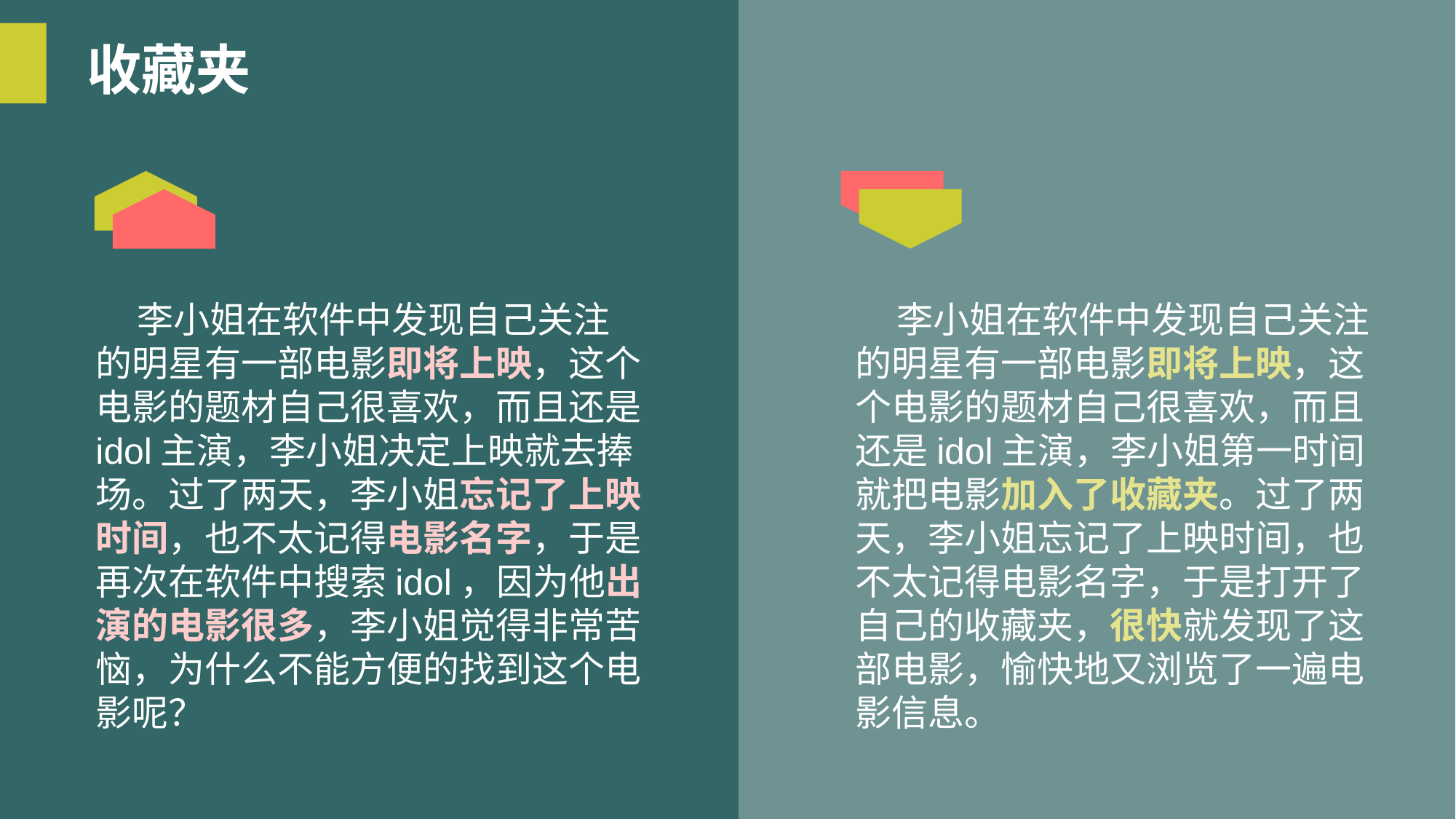

收藏夹

    李小姐在软件中发现自己关注的明星有一部电影即将上映，这个电影的题材自己很喜欢，而且还是idol主演，李小姐决定上映就去捧场。过了两天，李小姐忘记了上映时间，也不太记得电影名字，于是再次在软件中搜索idol，因为他出演的电影很多，李小姐觉得非常苦恼，为什么不能方便的找到这个电影呢？
    李小姐在软件中发现自己关注的明星有一部电影即将上映，这个电影的题材自己很喜欢，而且还是idol主演，李小姐第一时间就把电影加入了收藏夹。过了两天，李小姐忘记了上映时间，也不太记得电影名字，于是打开了自己的收藏夹，很快就发现了这部电影，愉快地又浏览了一遍电影信息。